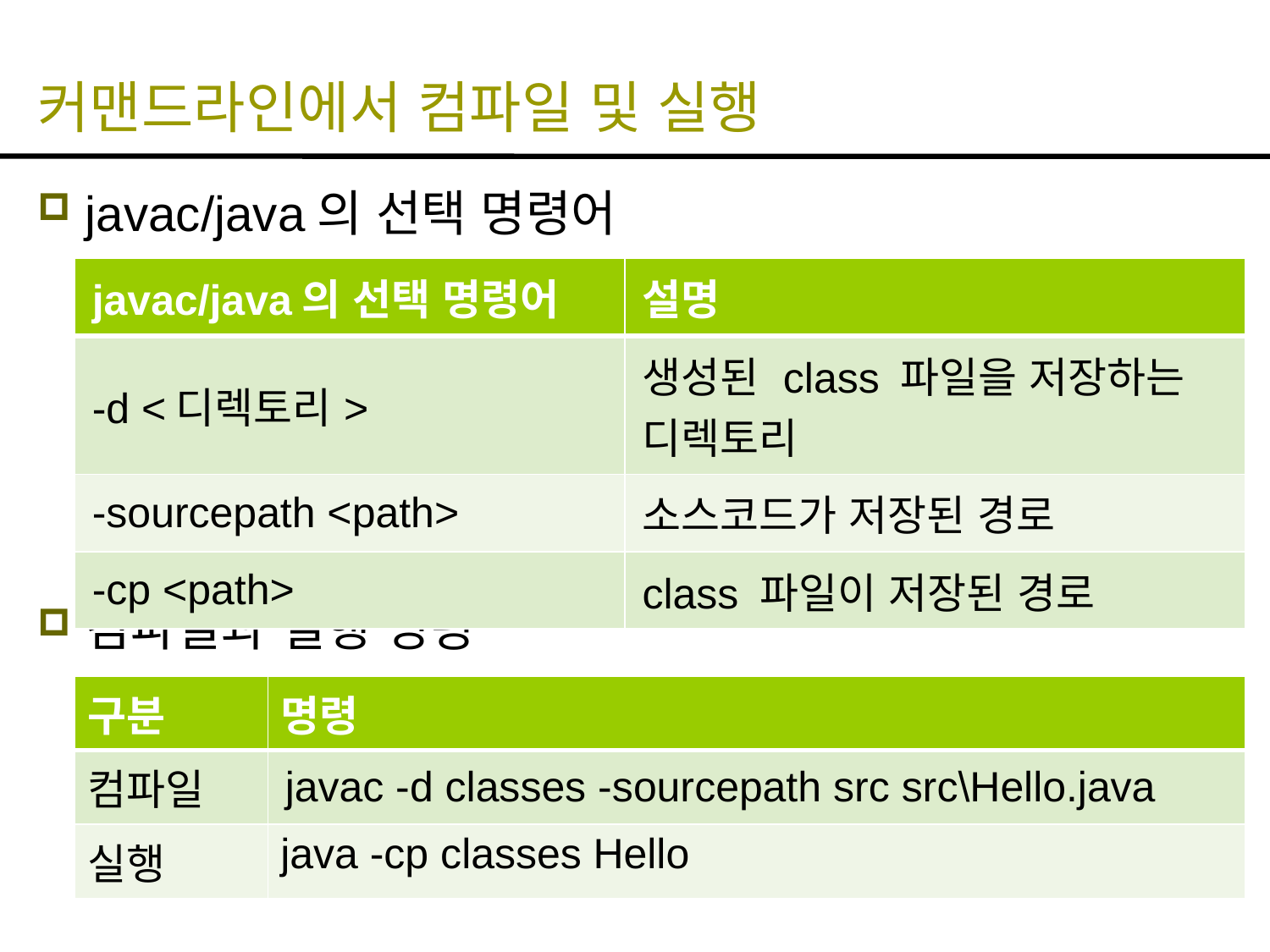

# 커맨드라인에서 컴파일 및 실행
javac/java의 선택 명령어

컴파일과 실행 명령

| javac/java의 선택 명령어 | 설명 |
| --- | --- |
| -d <디렉토리> | 생성된 class 파일을 저장하는 디렉토리 |
| -sourcepath <path> | 소스코드가 저장된 경로 |
| -cp <path> | class 파일이 저장된 경로 |
| 구분 | 명령 |
| --- | --- |
| 컴파일 | javac -d classes -sourcepath src src\Hello.java |
| 실행 | java -cp classes Hello |